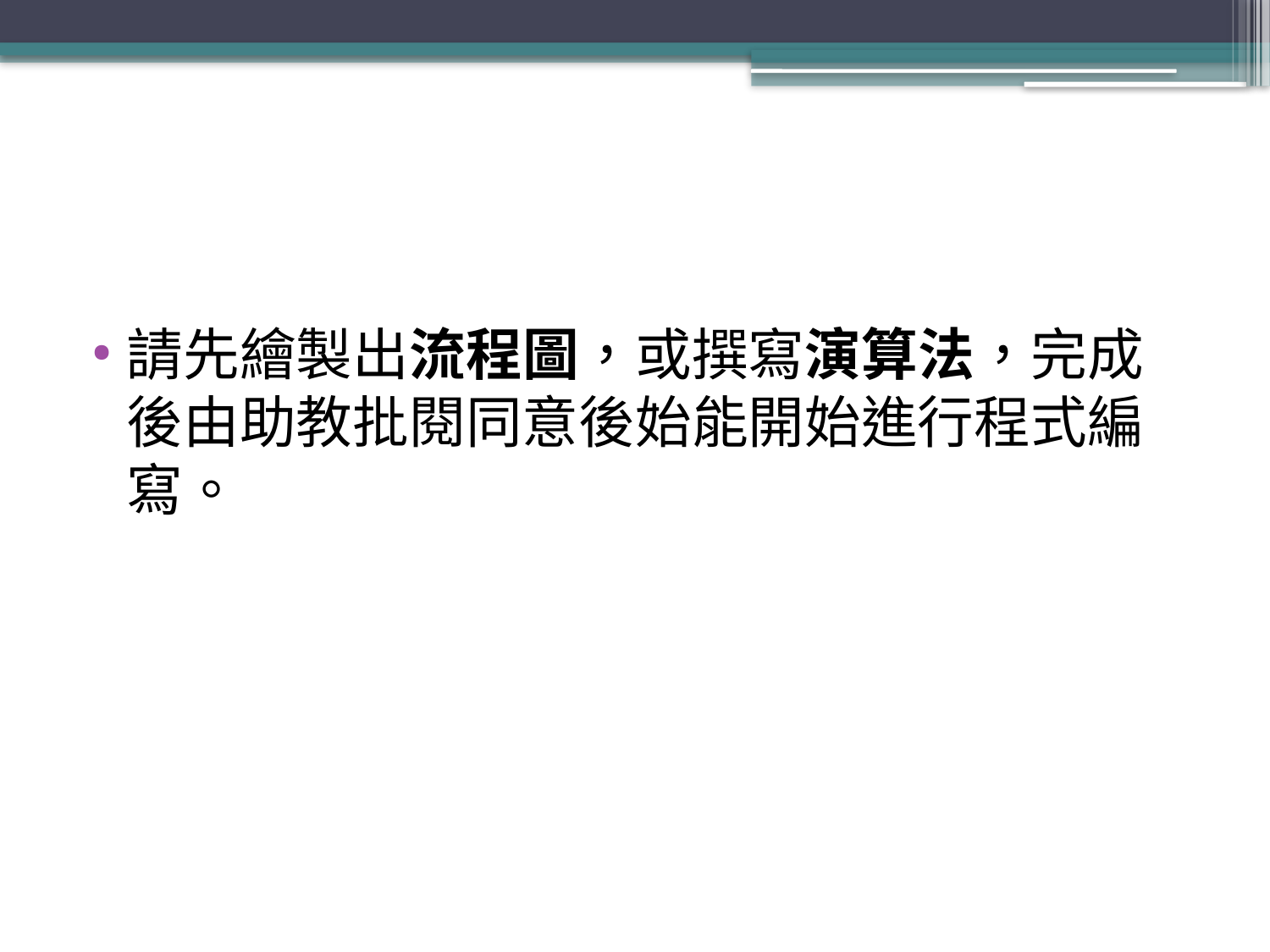

#
請先繪製出流程圖，或撰寫演算法，完成後由助教批閱同意後始能開始進行程式編寫。